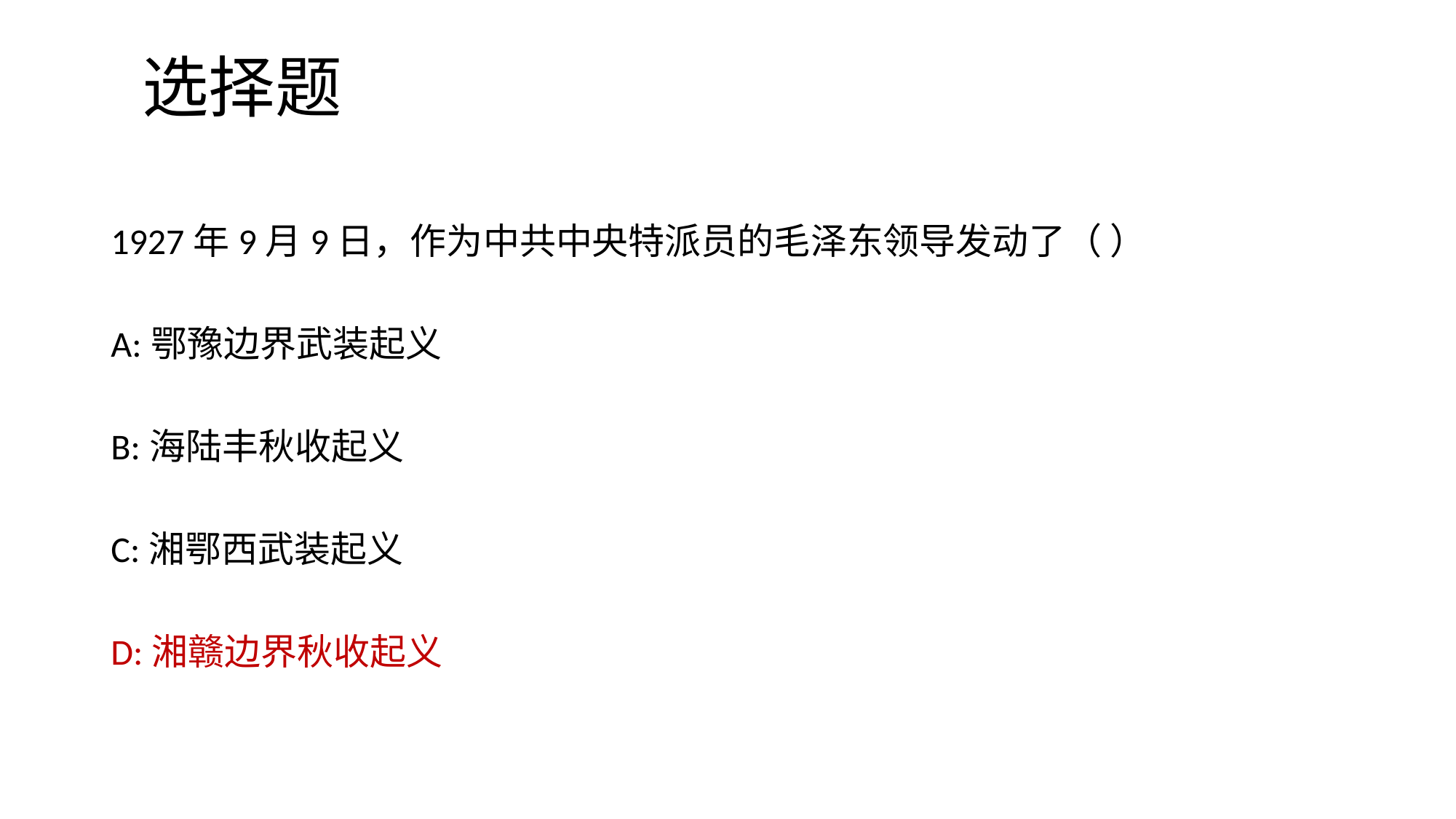

# 选择题
1927年9月9日，作为中共中央特派员的毛泽东领导发动了（ ）
A:鄂豫边界武装起义
B:海陆丰秋收起义
C:湘鄂西武装起义
D:湘赣边界秋收起义